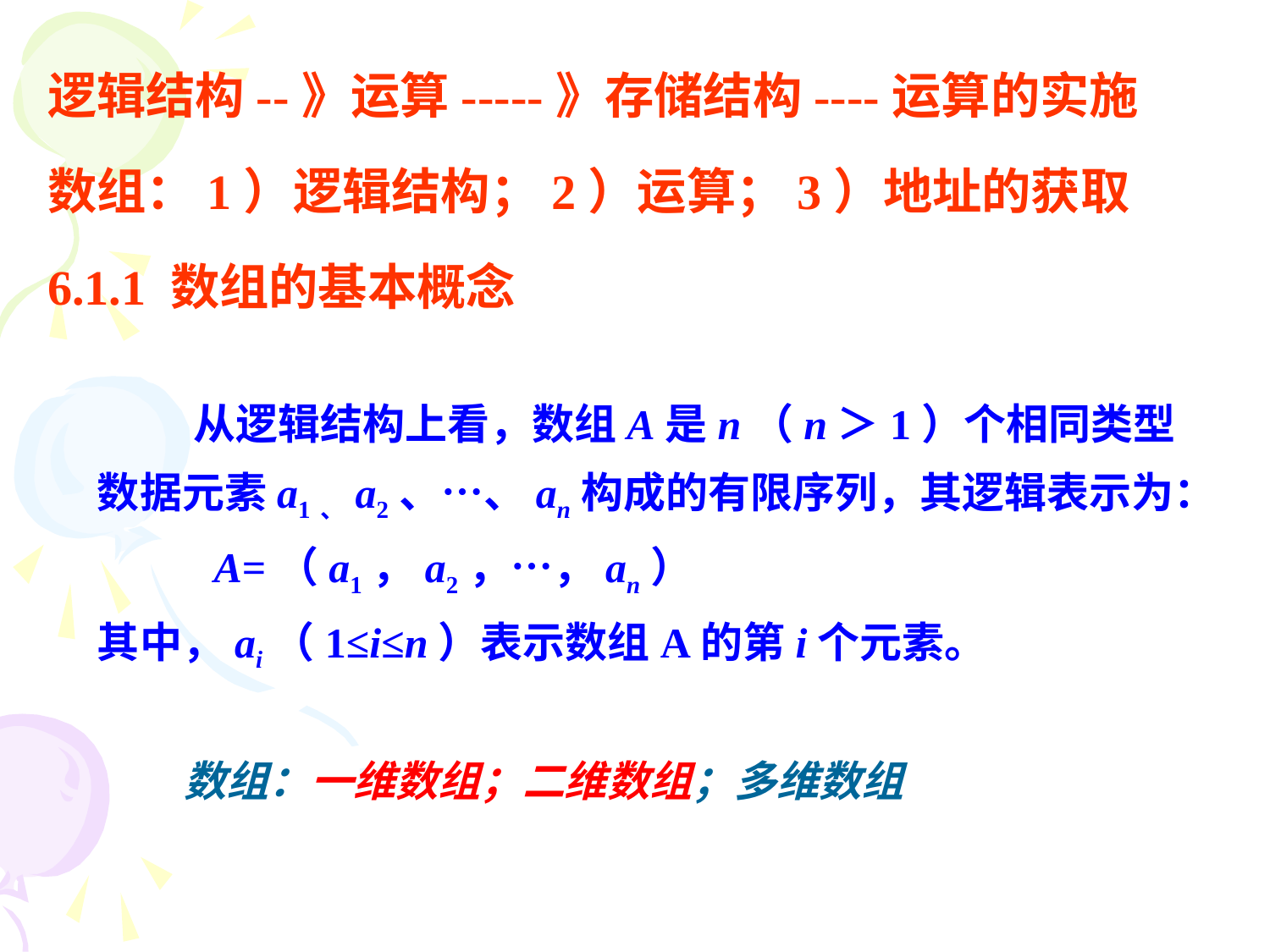

逻辑结构--》运算-----》存储结构----运算的实施
数组：1）逻辑结构；2）运算；3）地址的获取
6.1.1 数组的基本概念
         从逻辑结构上看，数组A是n（n＞1）个相同类型数据元素a1、a2、…、an构成的有限序列，其逻辑表示为：
           A=（a1，a2，…，an）
其中，ai（1≤i≤n）表示数组A的第i个元素。

        数组：一维数组；二维数组；多维数组